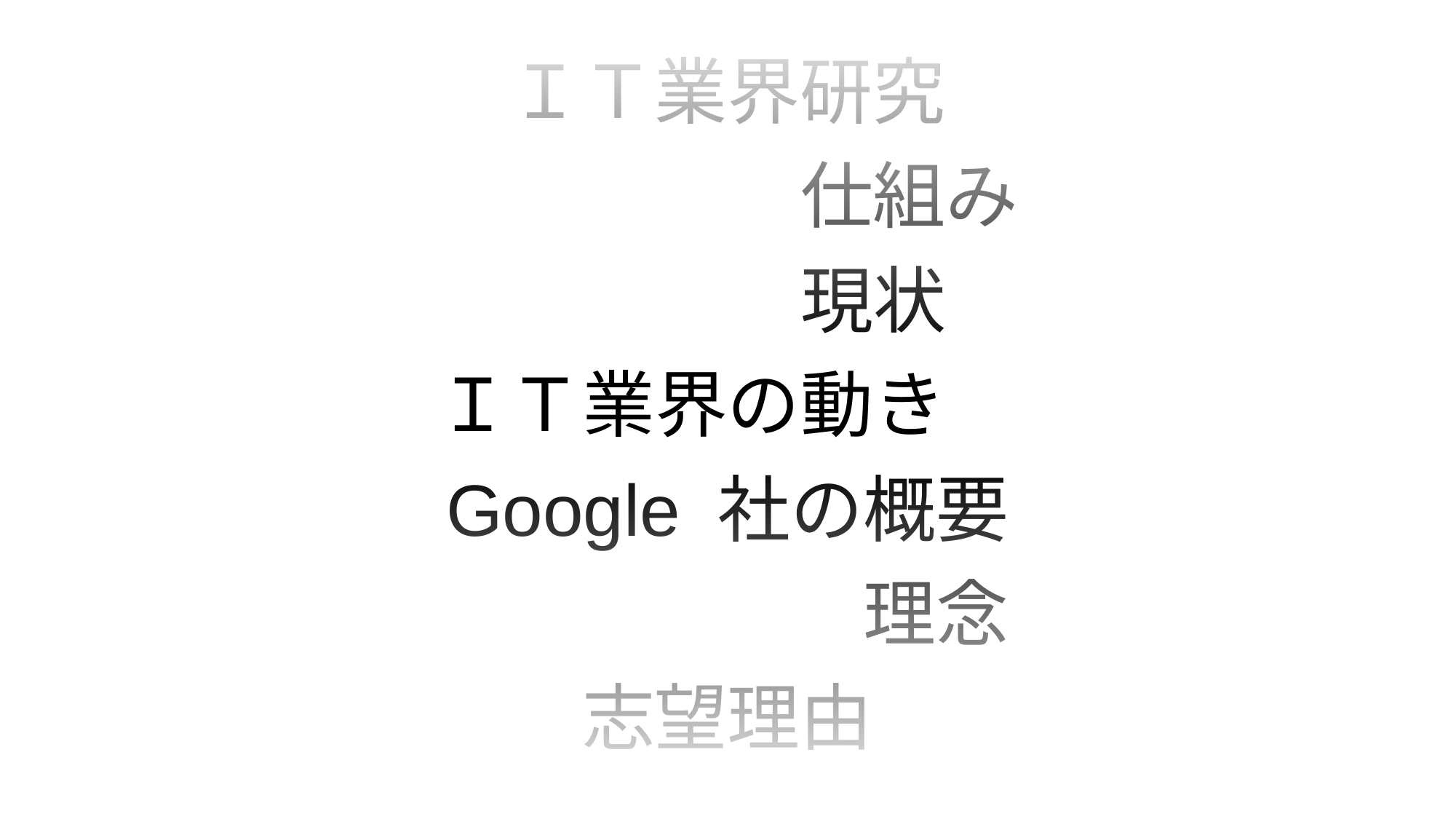

ＩＴ業界研究
ＩＴ業界の仕組み
ＩＴ業界の現状＿
ＩＴ業界の動き＿
Google 社の概要
Google 社の理念
志望理由